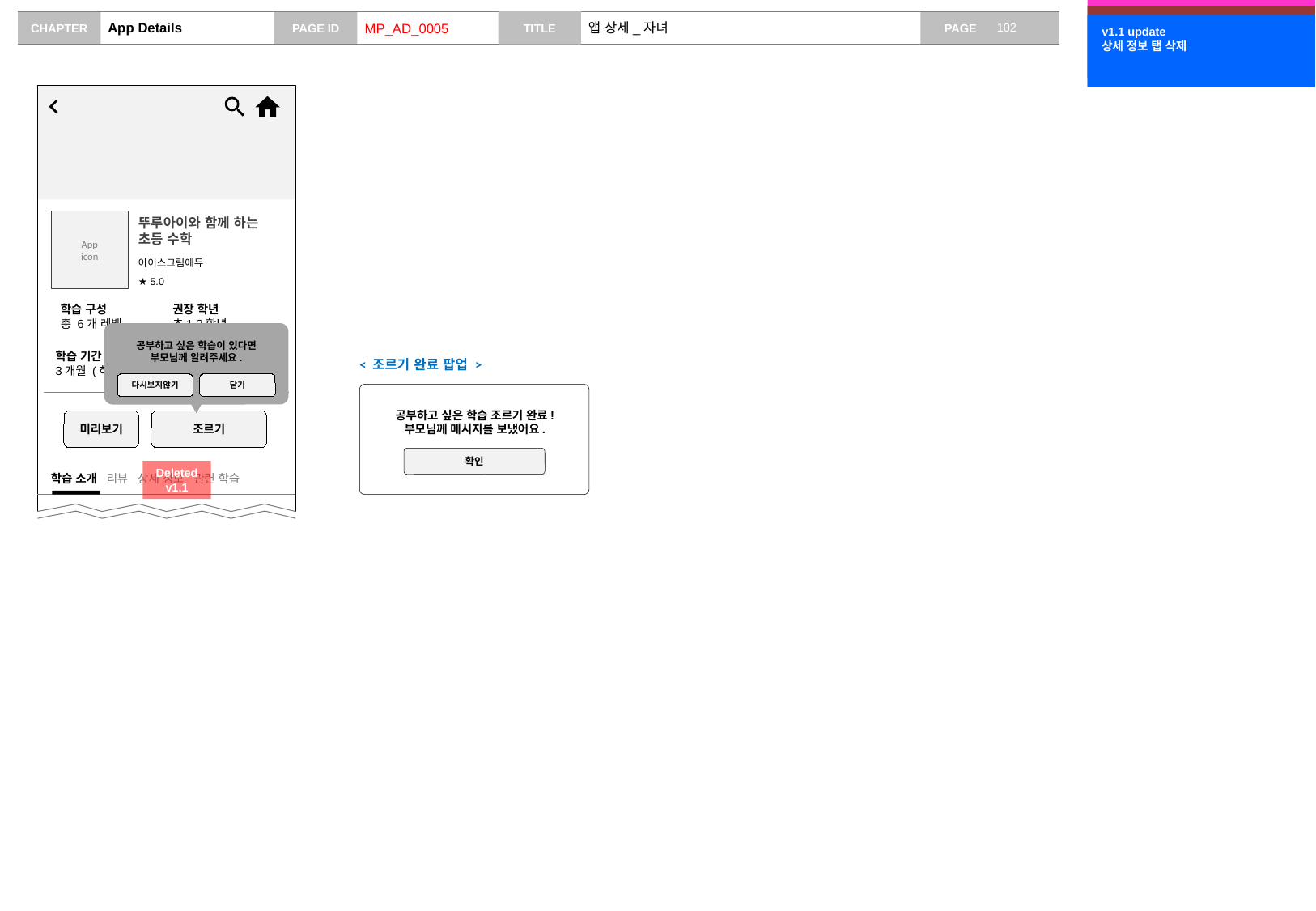

v0.7 update
화면 수정
계정 별 페이지 구분
v0.9 update
조르기 완료 팝업 정의 위치 이동

# App Details
MP_AD_0005
앱 상세_자녀
v1.1 update
상세 정보 탭 삭제

App
icon
뚜루아이와 함께 하는
초등 수학
아이스크림에듀
★ 5.0
학습 구성
총 6개 레벨
권장 학년
초1-2학년
공부하고 싶은 학습이 있다면
부모님께 알려주세요.

다시보지않기
닫기

학습 기간
3개월 (하루 30분)
< 조르기 완료 팝업 >

공부하고 싶은 학습 조르기 완료!
부모님께 메시지를 보냈어요.
확인
미리보기
조르기
Deleted v1.1
학습 소개   리뷰   상세 정보   관련 학습